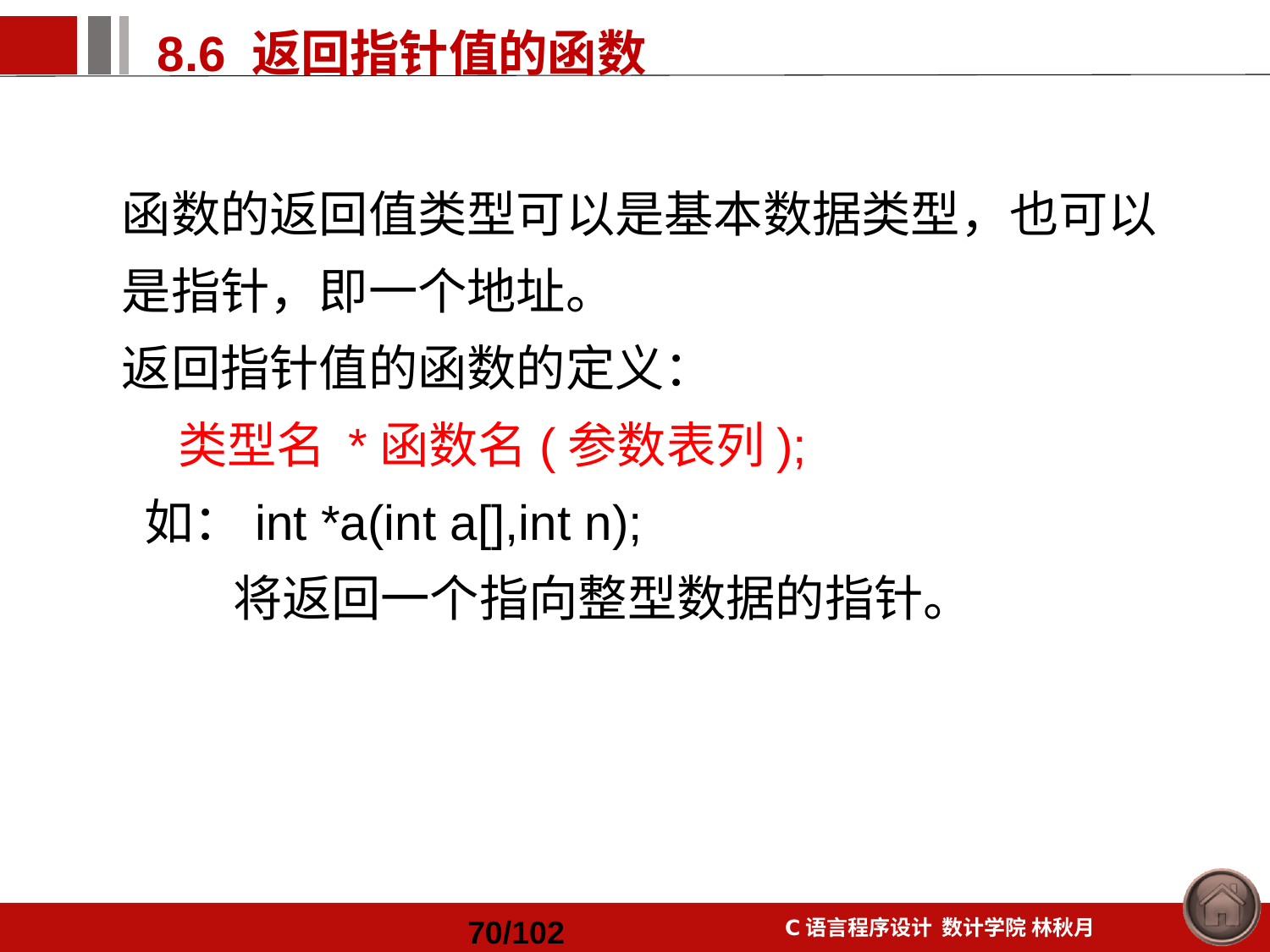

函数的返回值类型可以是基本数据类型，也可以是指针，即一个地址。
返回指针值的函数的定义：
    类型名 *函数名(参数表列);
 如：int *a(int a[],int n);
         将返回一个指向整型数据的指针。